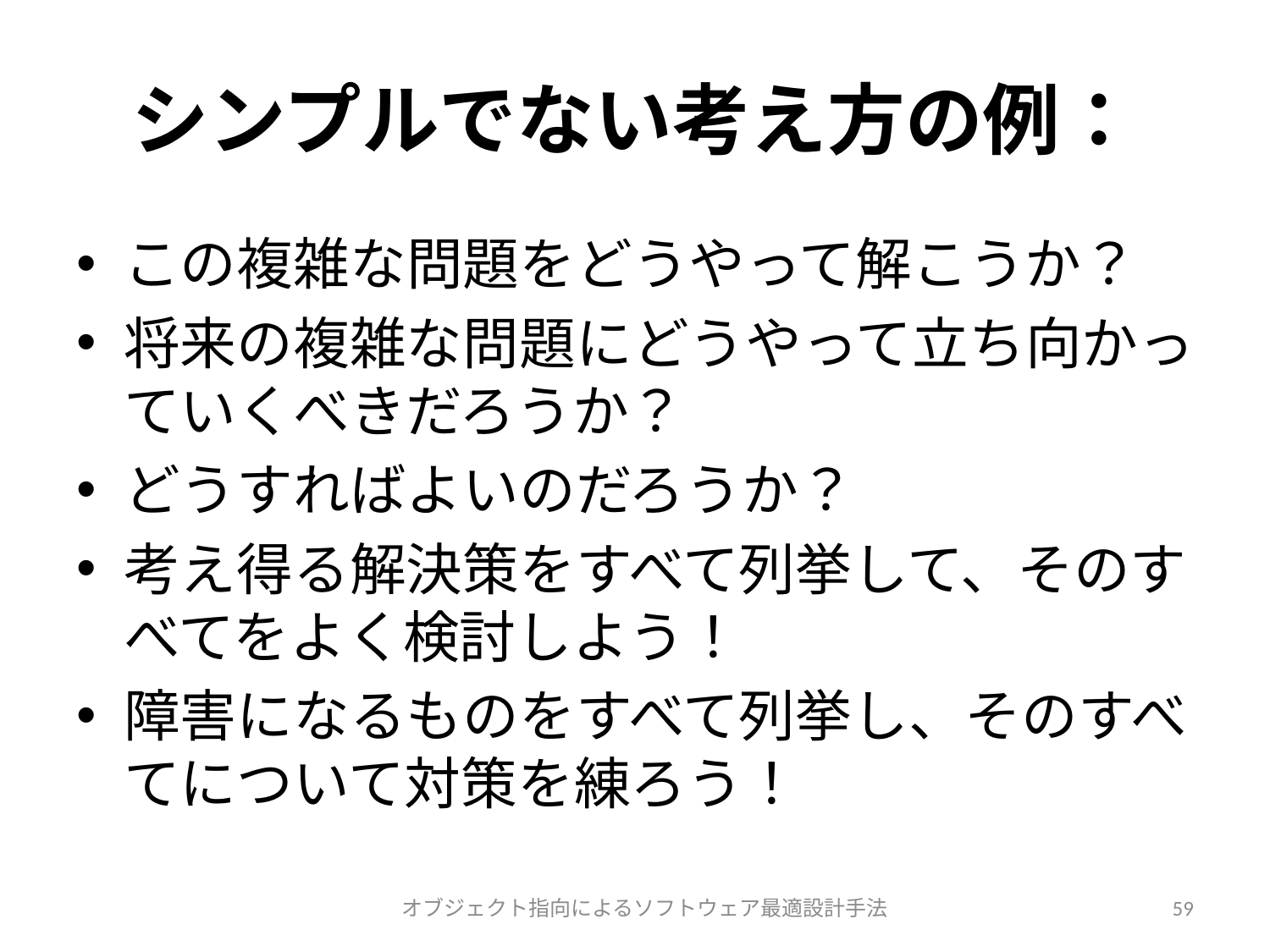

# シンプルでない考え方の例：
この複雑な問題をどうやって解こうか？
将来の複雑な問題にどうやって立ち向かっていくべきだろうか？
どうすればよいのだろうか？
考え得る解決策をすべて列挙して、そのすべてをよく検討しよう！
障害になるものをすべて列挙し、そのすべてについて対策を練ろう！

オブジェクト指向によるソフトウェア最適設計手法
59